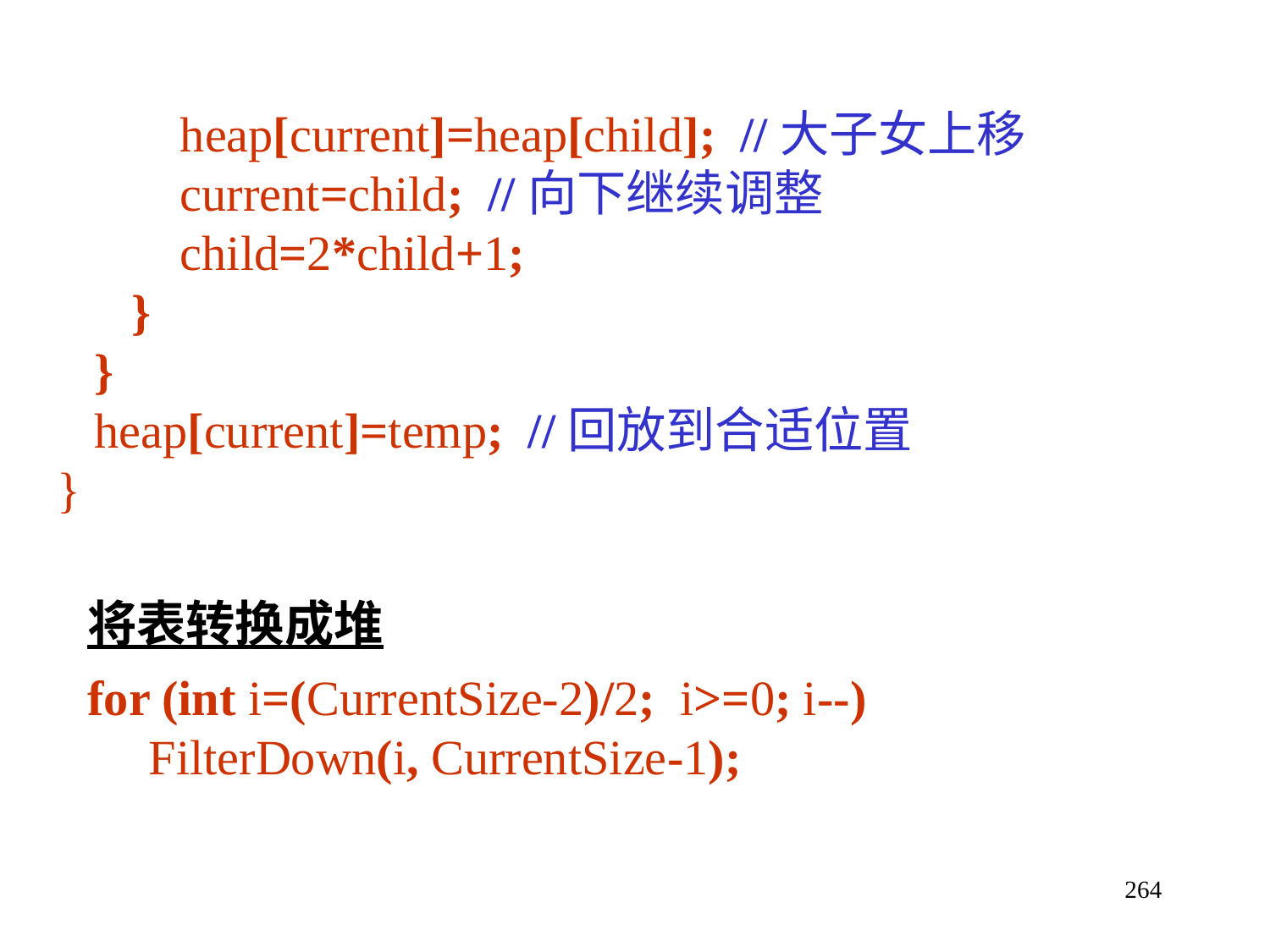

heap[current]=heap[child];  //大子女上移
          current=child;  //向下继续调整
          child=2*child+1;
      }
   }
   heap[current]=temp;  //回放到合适位置
}
将表转换成堆
for (int i=(CurrentSize-2)/2;  i>=0; i--)
     FilterDown(i, CurrentSize-1);
264